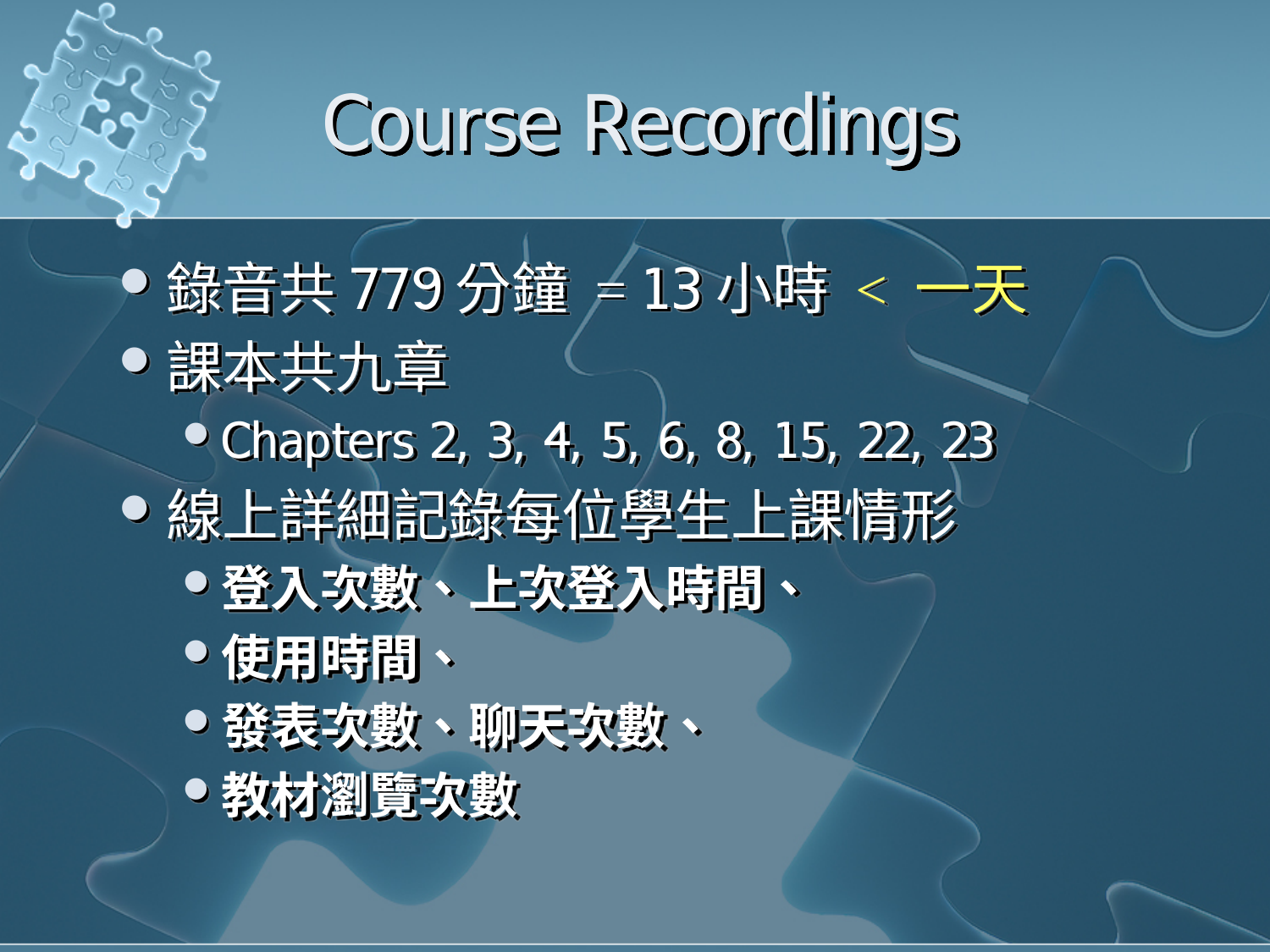

# Course Recordings
錄音共779分鐘 = 13小時 < 一天
課本共九章
Chapters 2, 3, 4, 5, 6, 8, 15, 22, 23
線上詳細記錄每位學生上課情形
登入次數、上次登入時間、
使用時間、
發表次數、聊天次數、
教材瀏覽次數